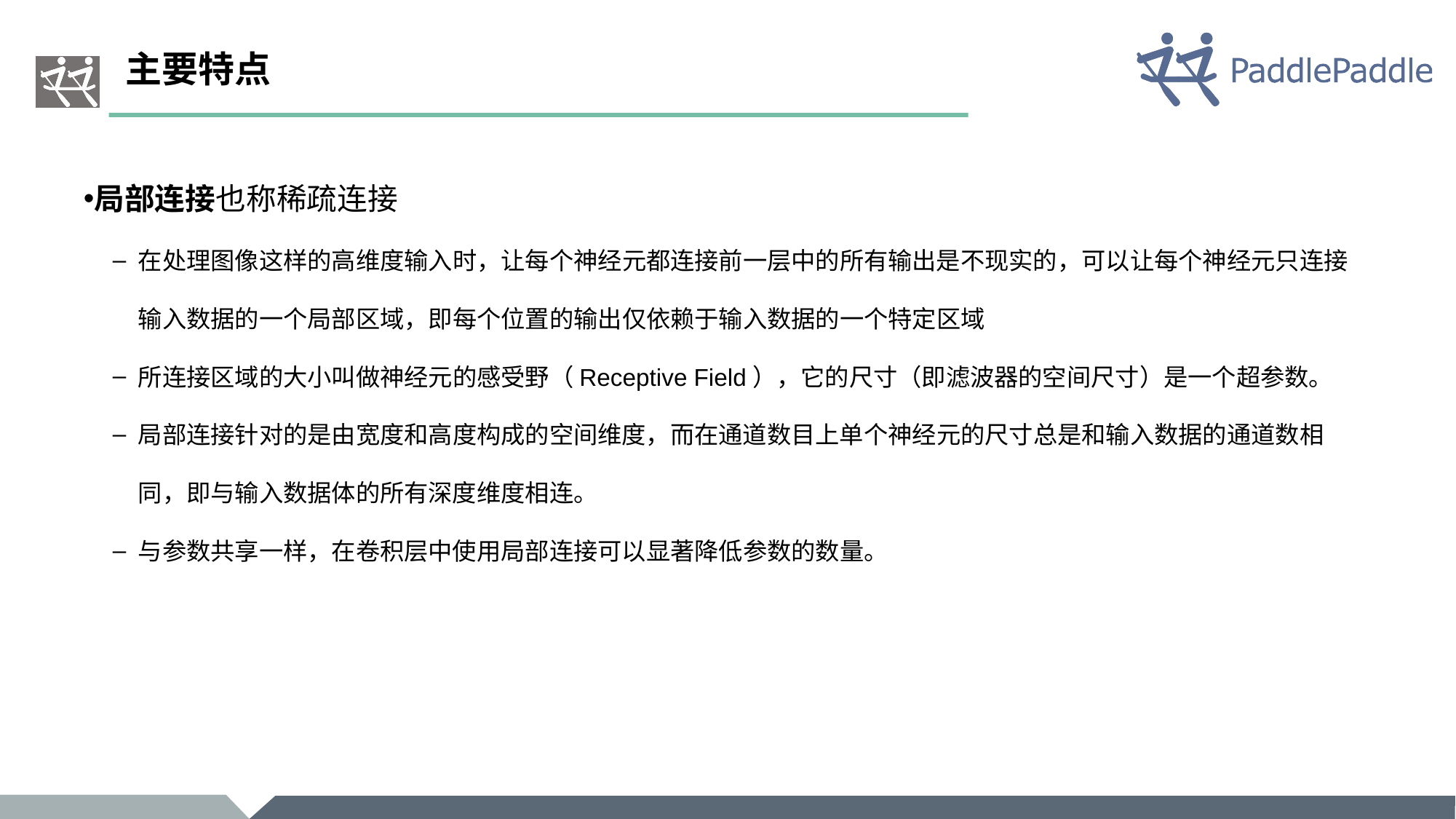

# 主要特点
局部连接也称稀疏连接
在处理图像这样的高维度输入时，让每个神经元都连接前一层中的所有输出是不现实的，可以让每个神经元只连接输入数据的一个局部区域，即每个位置的输出仅依赖于输入数据的一个特定区域
所连接区域的大小叫做神经元的感受野（Receptive Field），它的尺寸（即滤波器的空间尺寸）是一个超参数。
局部连接针对的是由宽度和高度构成的空间维度，而在通道数目上单个神经元的尺寸总是和输入数据的通道数相同，即与输入数据体的所有深度维度相连。
与参数共享一样，在卷积层中使用局部连接可以显著降低参数的数量。